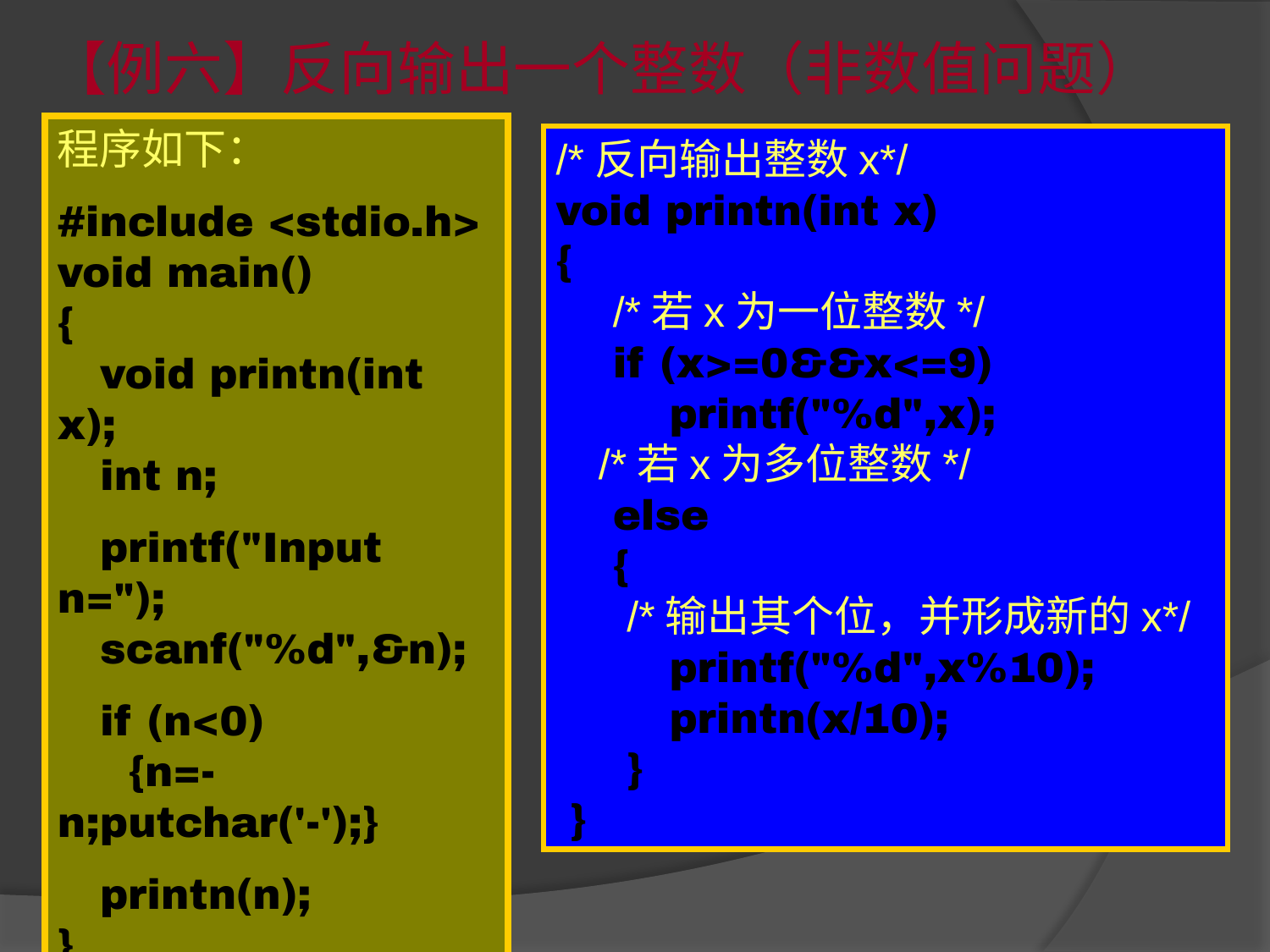

# 【例六】反向输出一个整数（非数值问题）
程序如下：
#include <stdio.h>
void main()
{
   void printn(int x);
   int n;
   printf("Input n=");
   scanf("%d",&n);
   if (n<0)
     {n=-n;putchar('-');}
   printn(n);
}
程序如下：
#include <stdio.h>
void main()
{
   void printn(int x);
   int n;
   printf("Input n=");
   scanf("%d",&n);
   if (n<0)
     {n=-n;putchar('-');}
   printn(n);
}
/*反向输出整数x*/
void printn(int x)
{
    /*若x为一位整数*/
    if (x>=0&&x<=9)
        printf("%d",x);
   /*若x为多位整数*/
    else
    {
     /*输出其个位，并形成新的x*/
        printf("%d",x%10);
        printn(x/10);
     }
 }
/*反向输出整数x*/
void printn(int x)
{
    /*若x为一位整数*/
    if (x>=0&&x<=9)
        printf("%d",x);
   /*若x为多位整数*/
    else
    {
     /*输出其个位，并形成新的x*/
        printf("%d",x%10);
        printn(x/10);
     }
 }